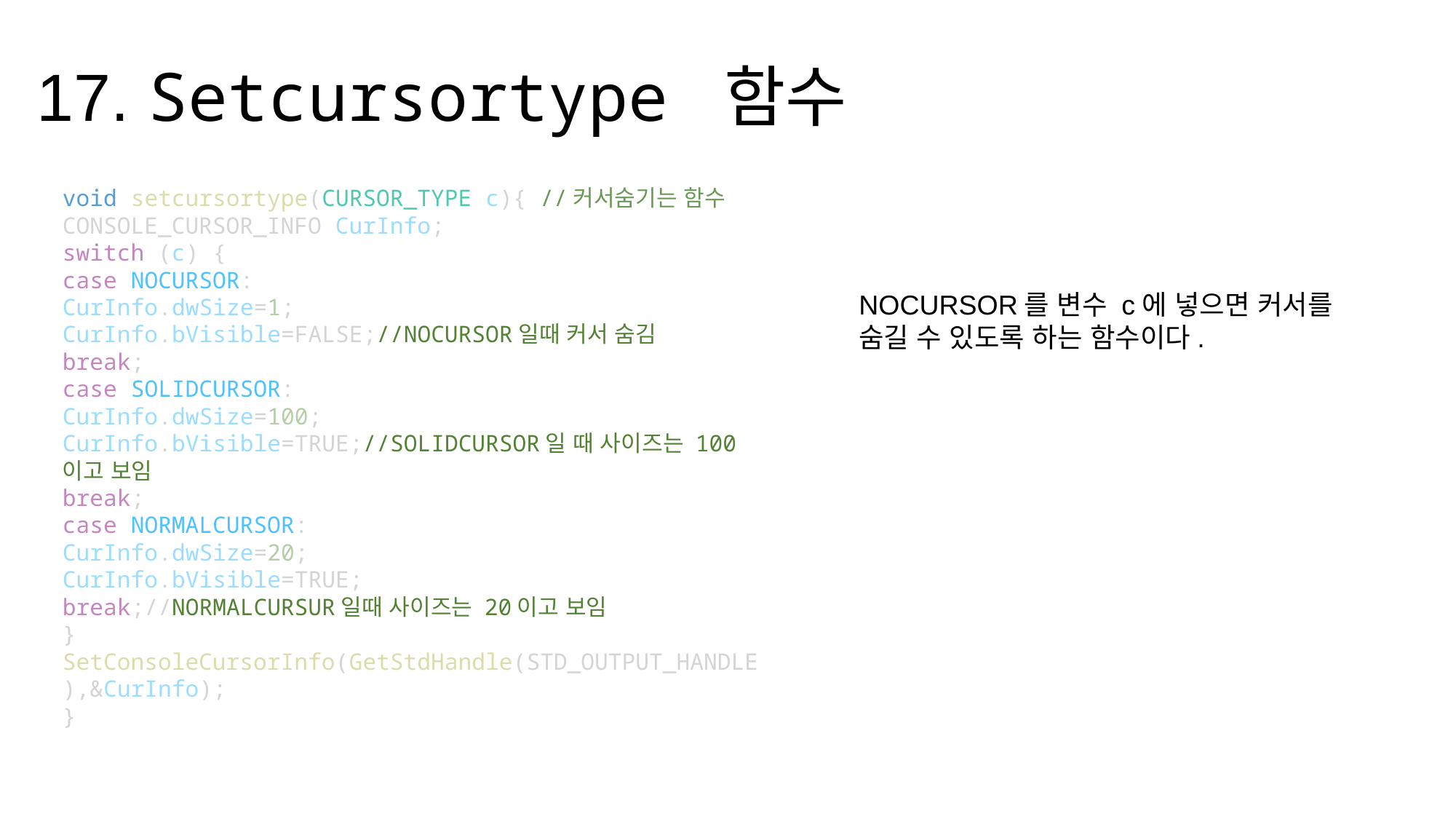

# 17. Setcursortype 함수
void setcursortype(CURSOR_TYPE c){ //커서숨기는 함수
CONSOLE_CURSOR_INFO CurInfo;
switch (c) {
case NOCURSOR:
CurInfo.dwSize=1;
CurInfo.bVisible=FALSE;//NOCURSOR일때 커서 숨김
break;
case SOLIDCURSOR:
CurInfo.dwSize=100;
CurInfo.bVisible=TRUE;//SOLIDCURSOR일 때 사이즈는 100이고 보임
break;
case NORMALCURSOR:
CurInfo.dwSize=20;
CurInfo.bVisible=TRUE;
break;//NORMALCURSUR일때 사이즈는 20이고 보임
}
SetConsoleCursorInfo(GetStdHandle(STD_OUTPUT_HANDLE),&CurInfo);
}
NOCURSOR를 변수 c에 넣으면 커서를 숨길 수 있도록 하는 함수이다.